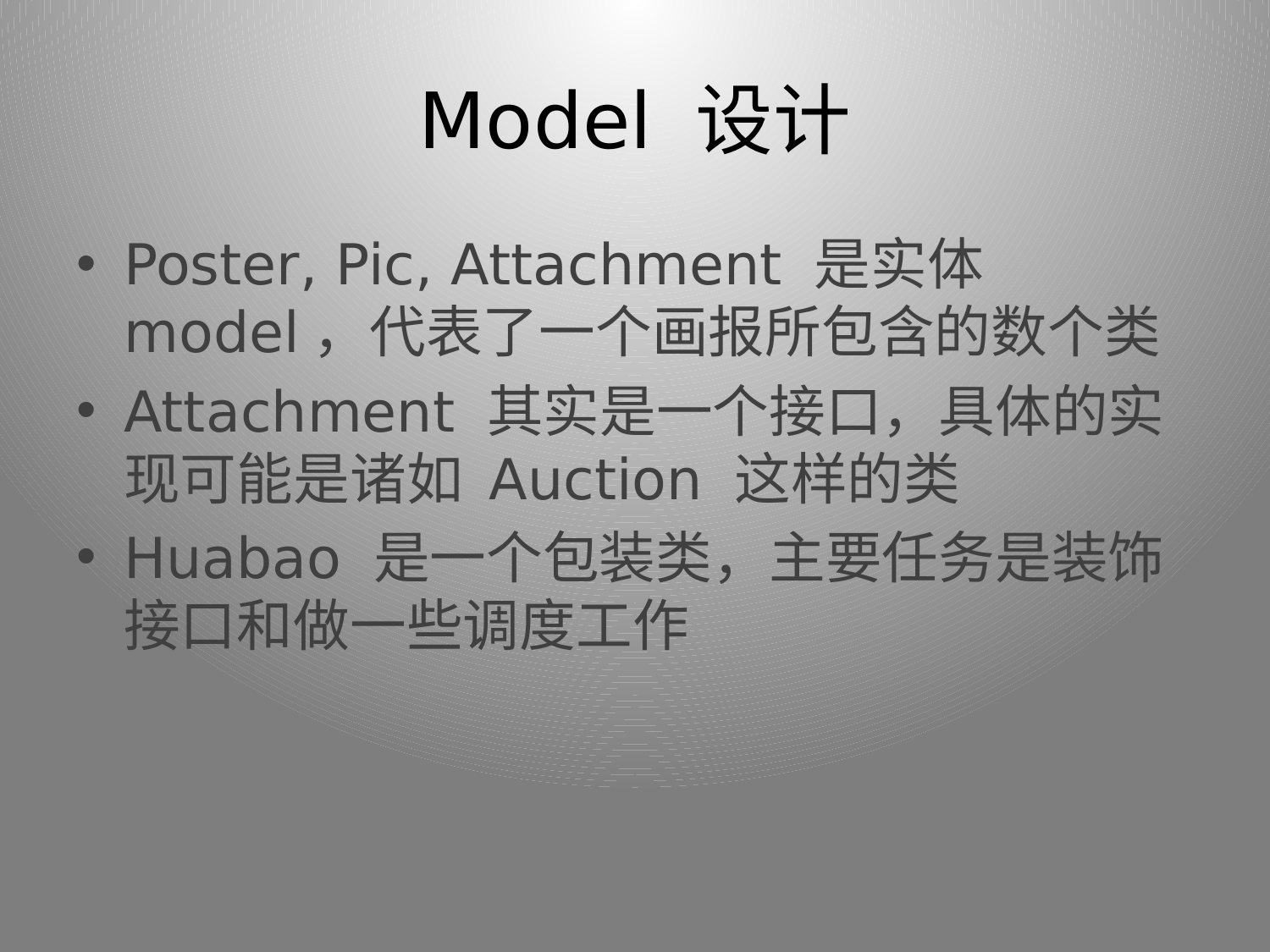

# Model 设计
Poster, Pic, Attachment 是实体 model，代表了一个画报所包含的数个类
Attachment 其实是一个接口，具体的实现可能是诸如 Auction 这样的类
Huabao 是一个包装类，主要任务是装饰接口和做一些调度工作